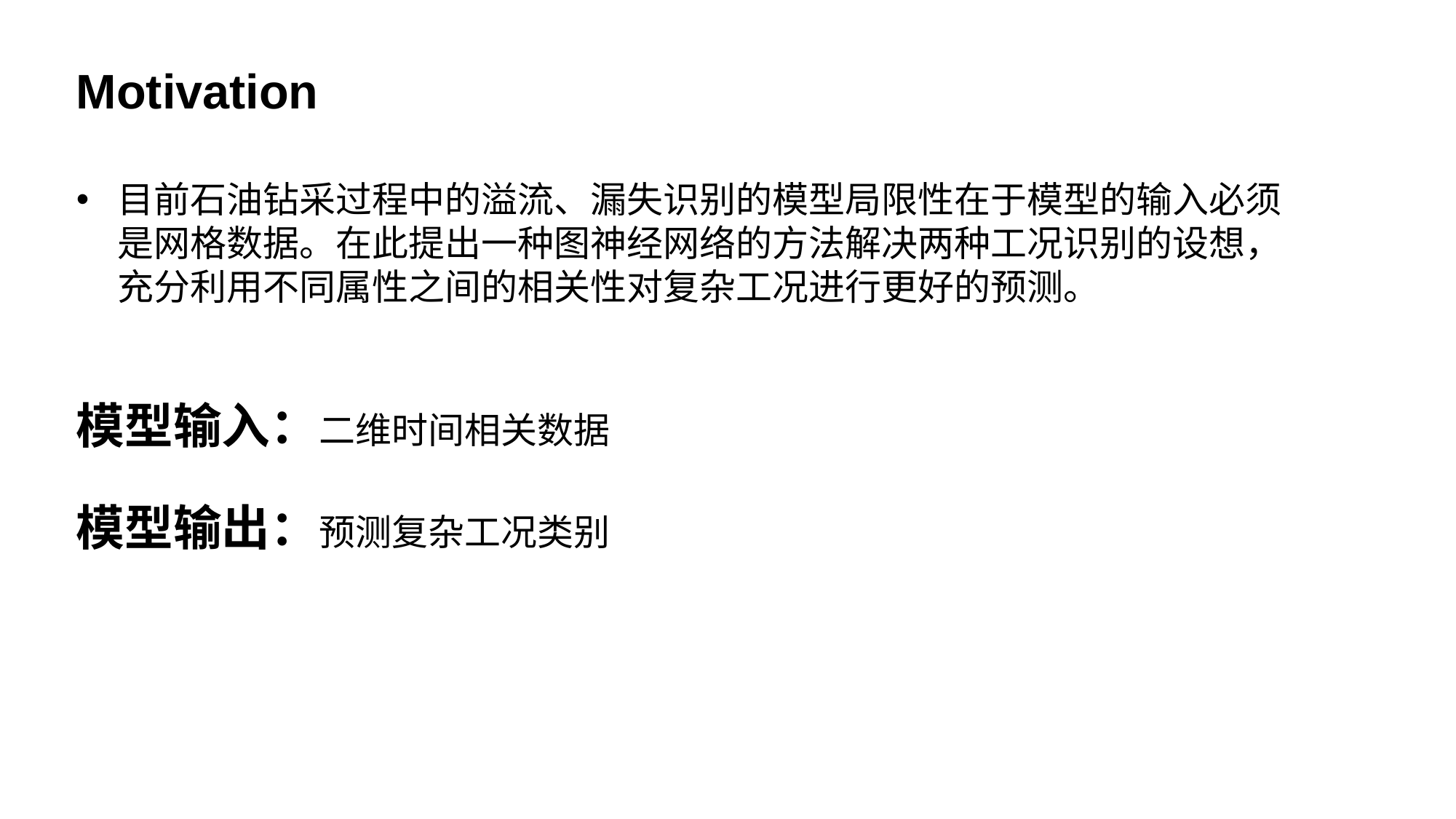

Motivation

目前石油钻采过程中的溢流、漏失识别的模型局限性在于模型的输入必须是网格数据。在此提出一种图神经网络的方法解决两种工况识别的设想，充分利用不同属性之间的相关性对复杂工况进行更好的预测。

模型输入：二维时间相关数据

模型输出：预测复杂工况类别